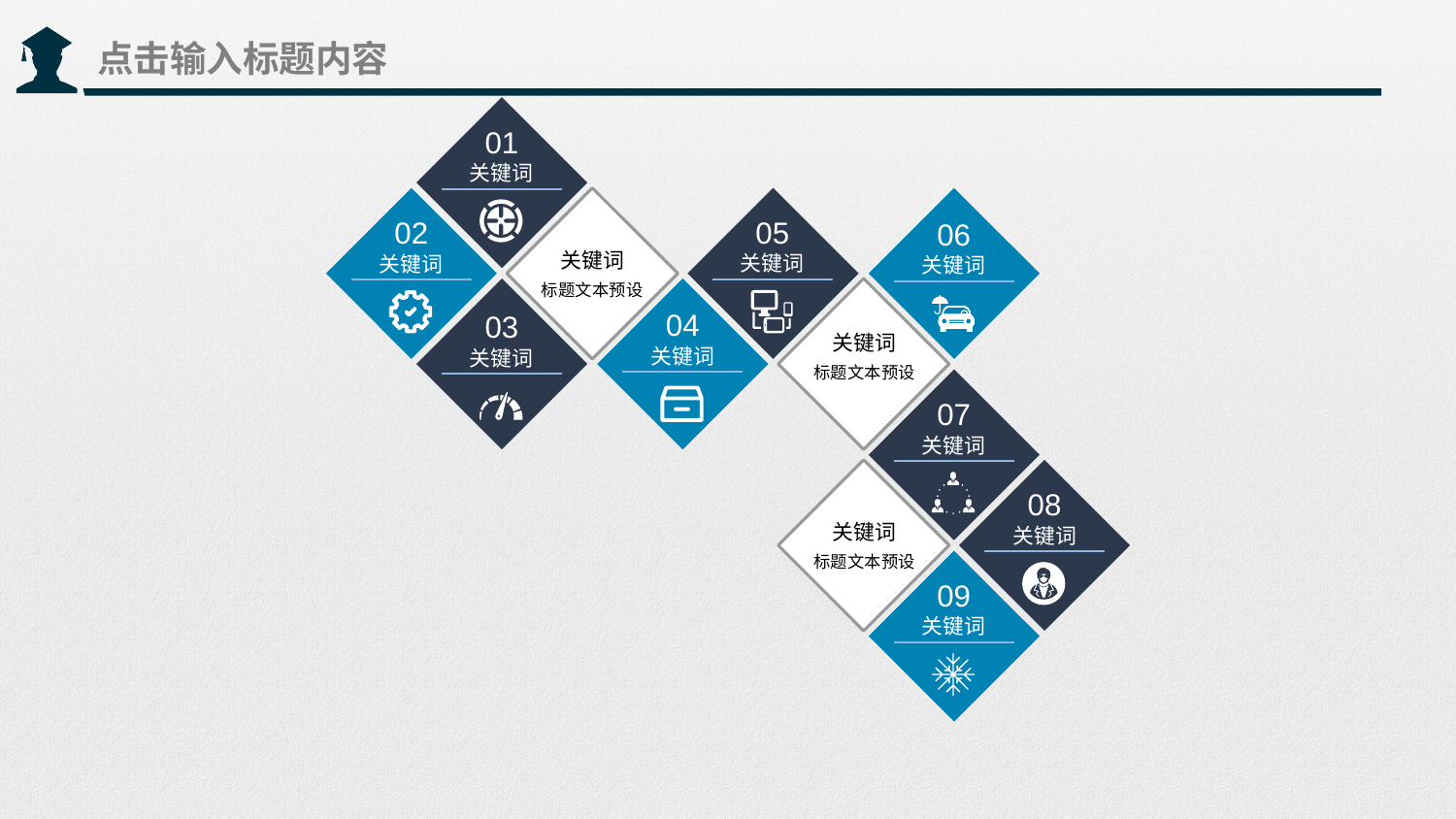

01
关键词

05
关键词

02
关键词

06
关键词

关键词
标题文本预设

04
关键词

03
关键词

关键词
标题文本预设

07
关键词

08
关键词

关键词
标题文本预设

09
关键词